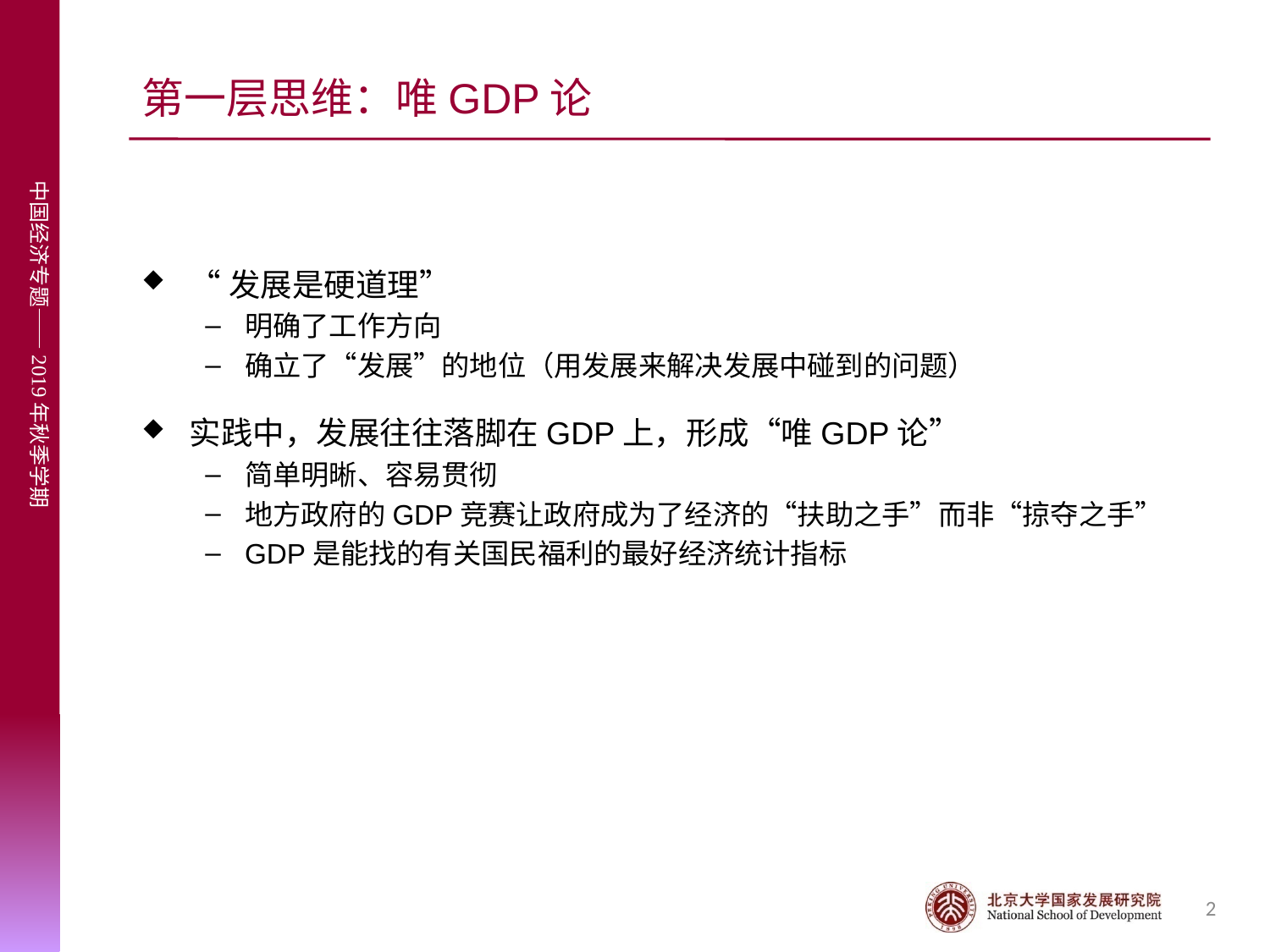

# 第一层思维：唯GDP论

“发展是硬道理”
明确了工作方向
确立了“发展”的地位（用发展来解决发展中碰到的问题）
实践中，发展往往落脚在GDP上，形成“唯GDP论”
简单明晰、容易贯彻
地方政府的GDP竞赛让政府成为了经济的“扶助之手”而非“掠夺之手”
GDP是能找的有关国民福利的最好经济统计指标

2